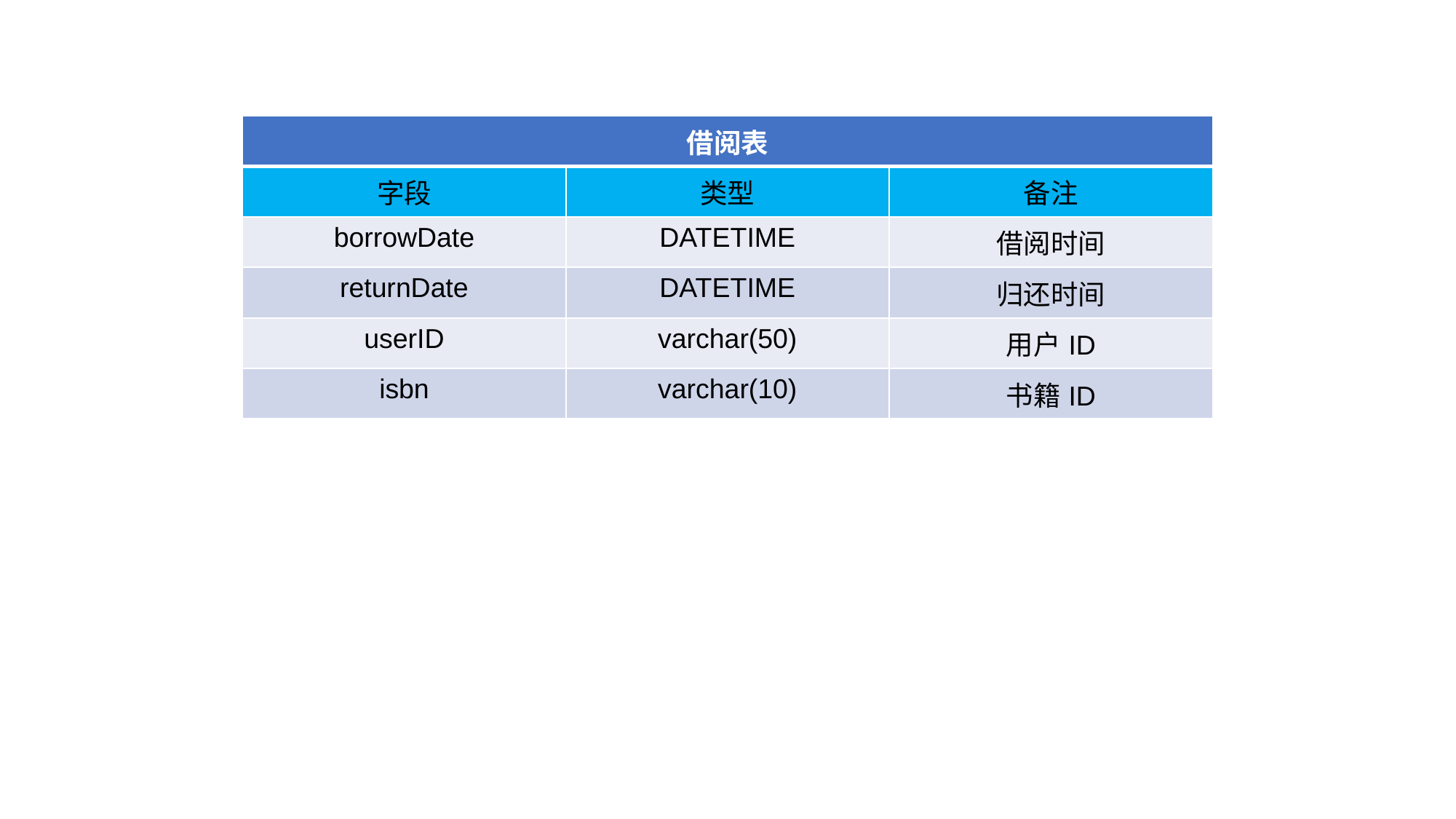

| 借阅表 |  |  |
| --- | --- | --- |
| 字段 | 类型 | 备注 |
| borrowDate | DATETIME | 借阅时间 |
| returnDate | DATETIME | 归还时间 |
| userID | varchar(50) | 用户ID |
| isbn | varchar(10) | 书籍ID |